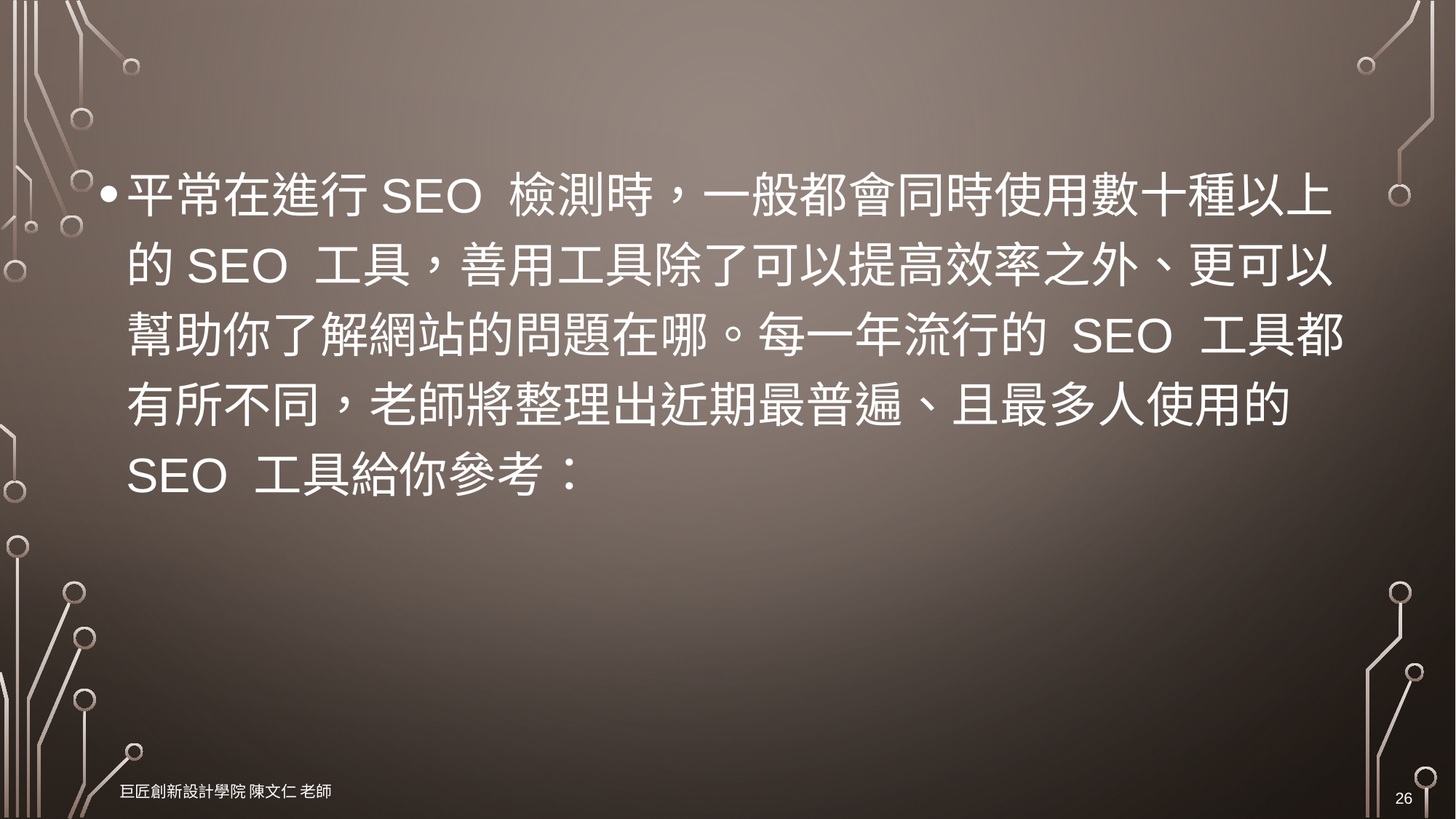

#
平常在進行SEO 檢測時，一般都會同時使用數十種以上的SEO 工具，善用工具除了可以提高效率之外、更可以幫助你了解網站的問題在哪。每一年流行的 SEO 工具都有所不同，老師將整理出近期最普遍、且最多人使用的SEO 工具給你參考：
巨匠創新設計學院 陳文仁 老師
26